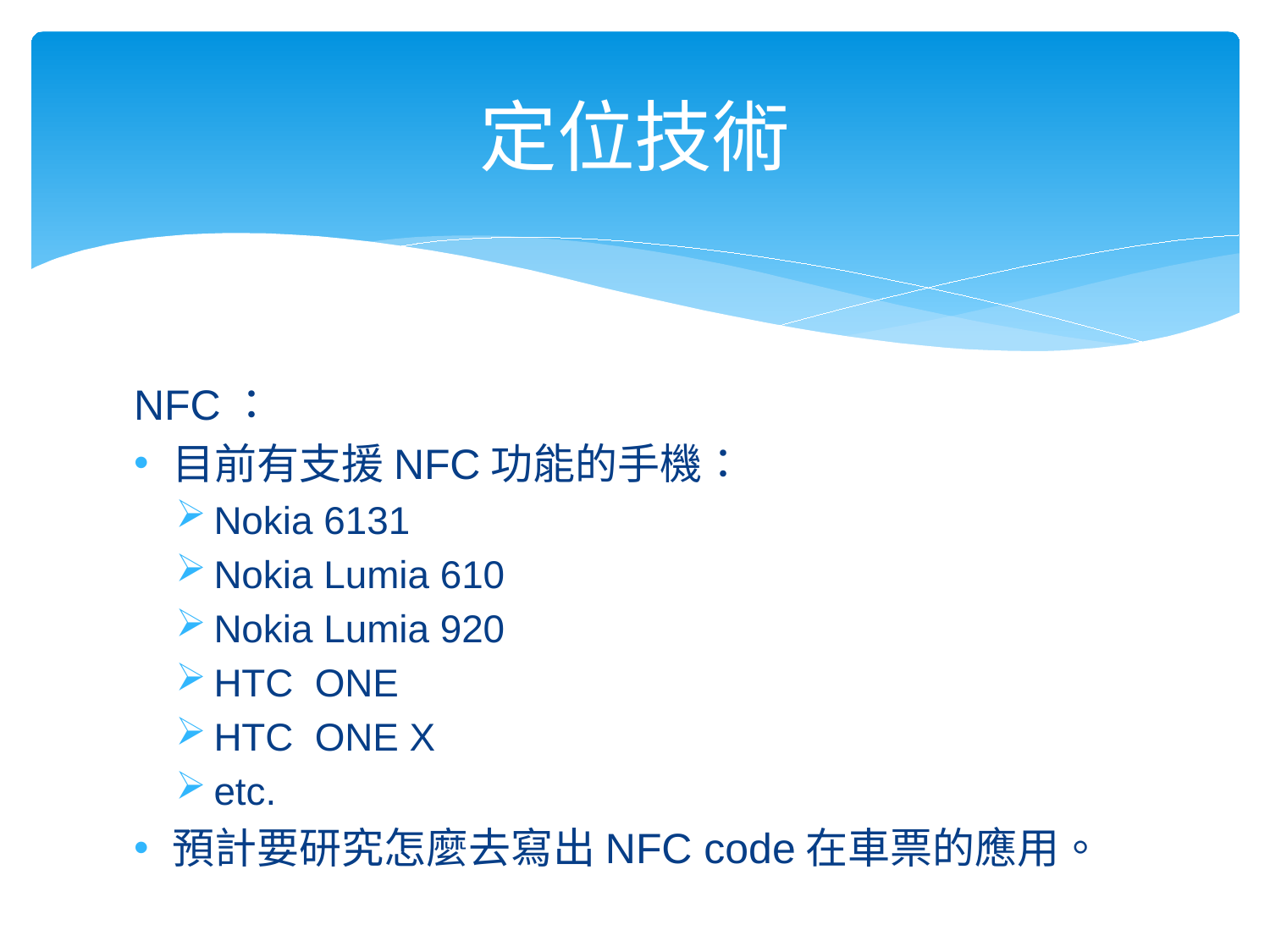

# 定位技術
NFC：
目前有支援NFC功能的手機：
Nokia 6131
Nokia Lumia 610
Nokia Lumia 920
HTC  ONE
HTC  ONE X
etc.
預計要研究怎麼去寫出NFC code在車票的應用。